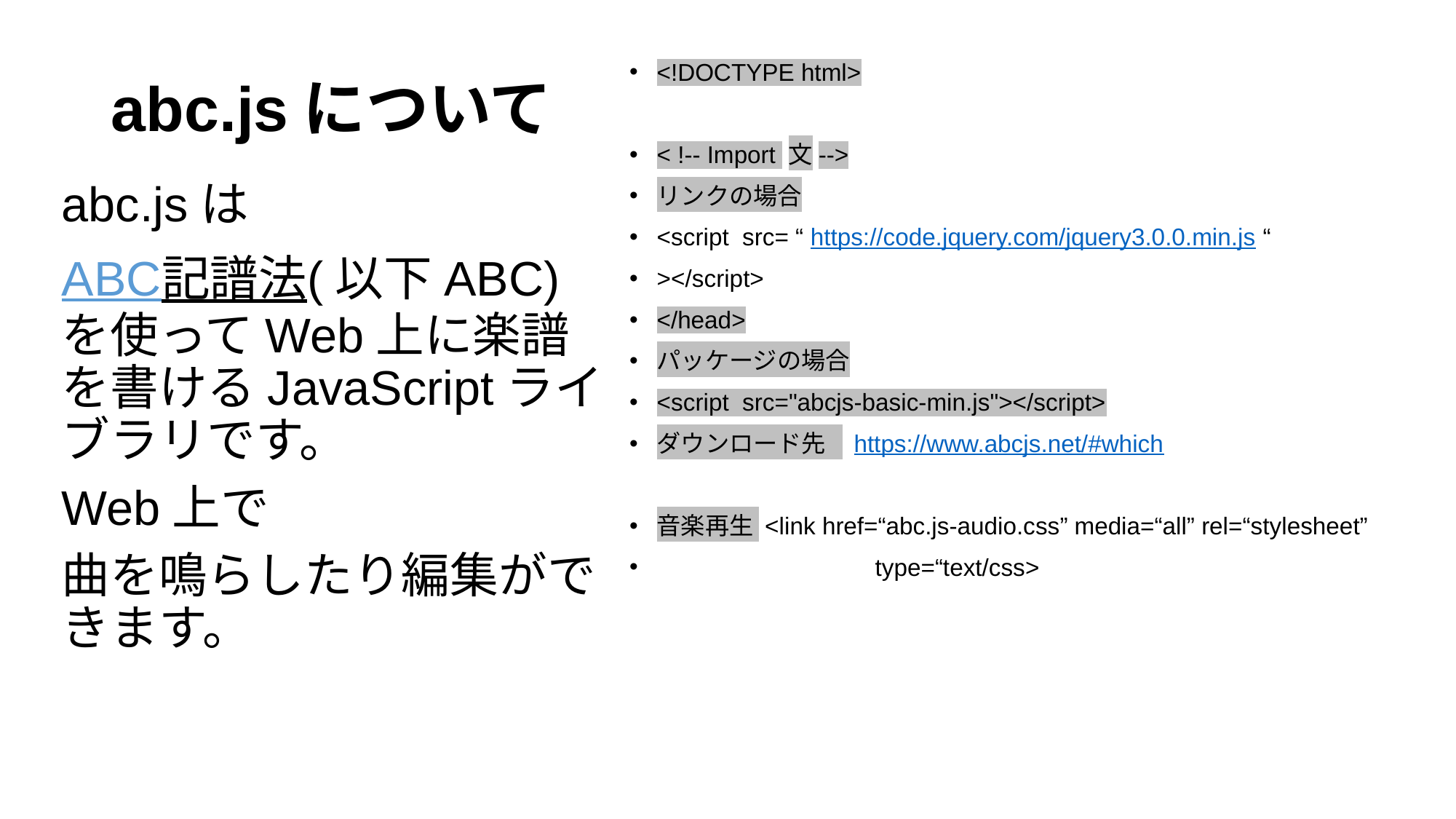

# abc.jsについて
<!DOCTYPE html>

< !-- Import 文-->
リンクの場合
<script  src= “ https://code.jquery.com/jquery3.0.0.min.js “
></script>
</head>
パッケージの場合
<script  src="abcjs-basic-min.js"></script>
ダウンロード先    https://www.abcjs.net/#which

音楽再生 <link href=“abc.js-audio.css” media=“all” rel=“stylesheet”
 		type=“text/css>

abc.jsは
ABC記譜法(以下ABC)を使ってWeb上に楽譜を書けるJavaScriptライブラリです。
Web上で
曲を鳴らしたり編集ができます。